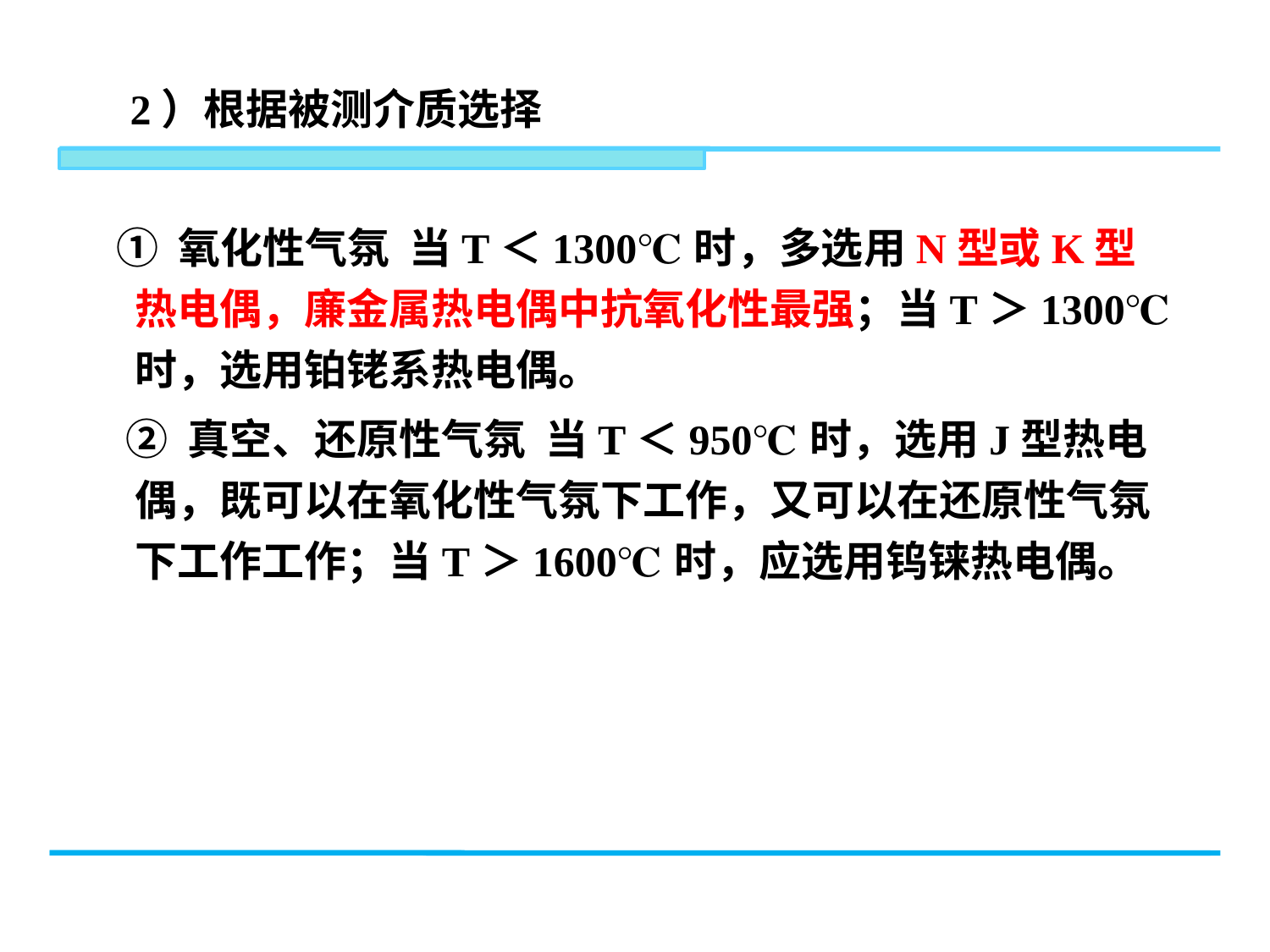

2）根据被测介质选择

   ① 氧化性气氛  当T＜1300℃时，多选用N型或K型热电偶，廉金属热电偶中抗氧化性最强；当T＞1300℃时，选用铂铑系热电偶。
    ② 真空、还原性气氛  当T＜950℃时，选用J型热电偶，既可以在氧化性气氛下工作，又可以在还原性气氛下工作工作；当T＞1600℃时，应选用钨铼热电偶。